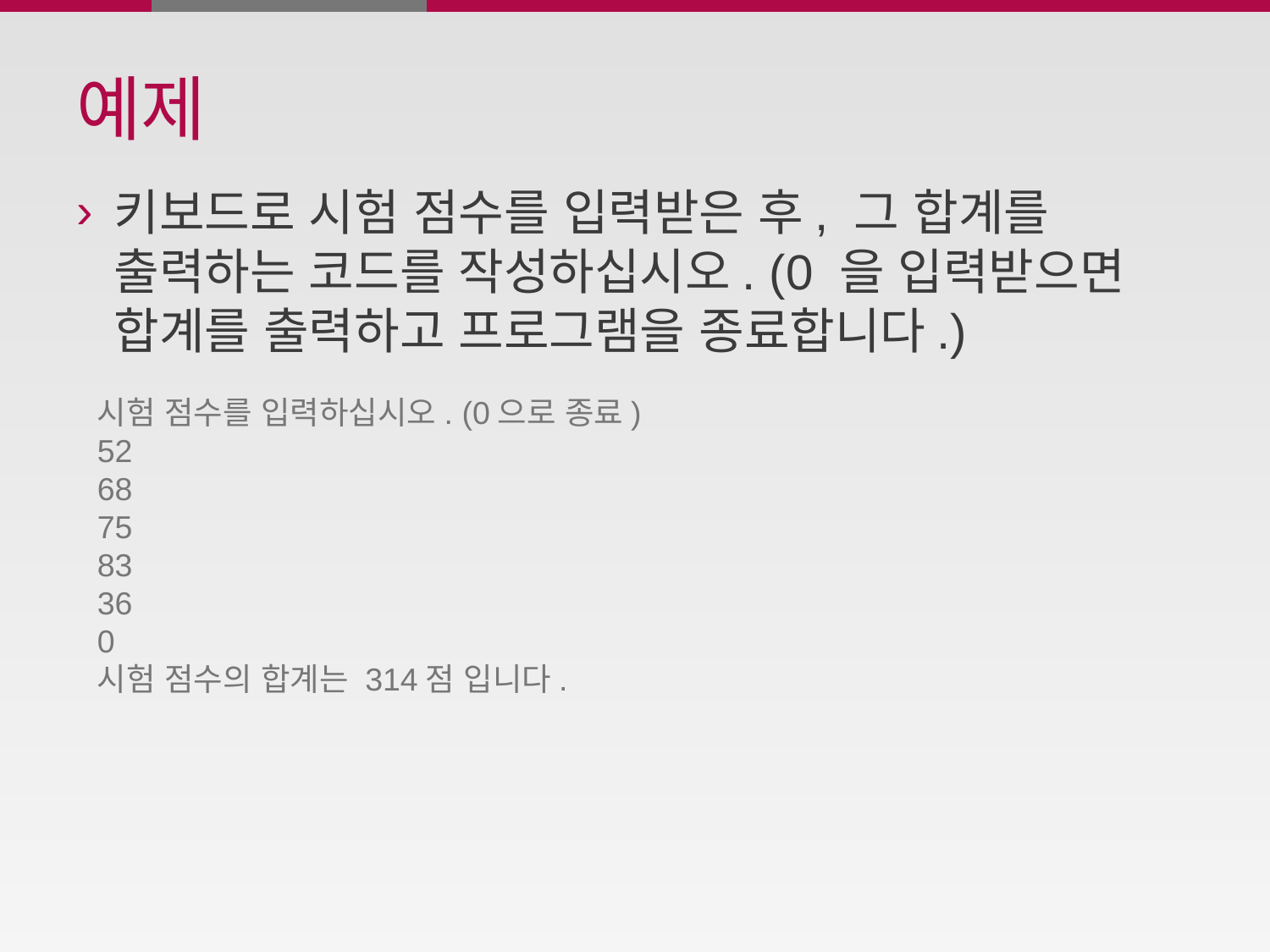

# 예제
키보드로 시험 점수를 입력받은 후, 그 합계를 출력하는 코드를 작성하십시오. (0 을 입력받으면 합계를 출력하고 프로그램을 종료합니다.)

시험 점수를 입력하십시오. (0으로 종료)
52
68
75
83
36
0
시험 점수의 합계는 314점 입니다.